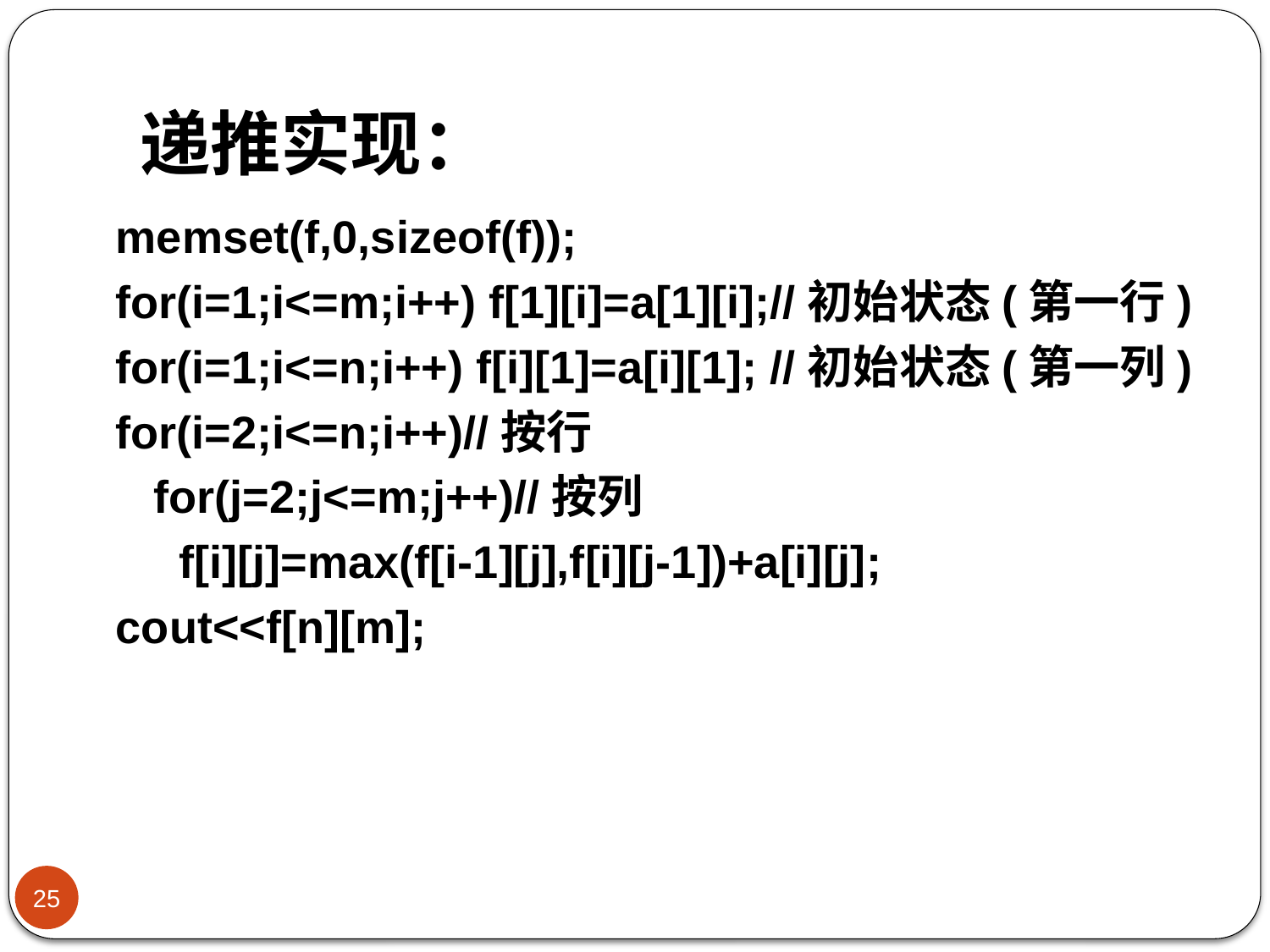

# 递推实现：
	memset(f,0,sizeof(f));
	for(i=1;i<=m;i++) f[1][i]=a[1][i];//初始状态(第一行)
	for(i=1;i<=n;i++) f[i][1]=a[i][1]; //初始状态(第一列)
	for(i=2;i<=n;i++)//按行
	   for(j=2;j<=m;j++)//按列
	     f[i][j]=max(f[i-1][j],f[i][j-1])+a[i][j];
	cout<<f[n][m];
25